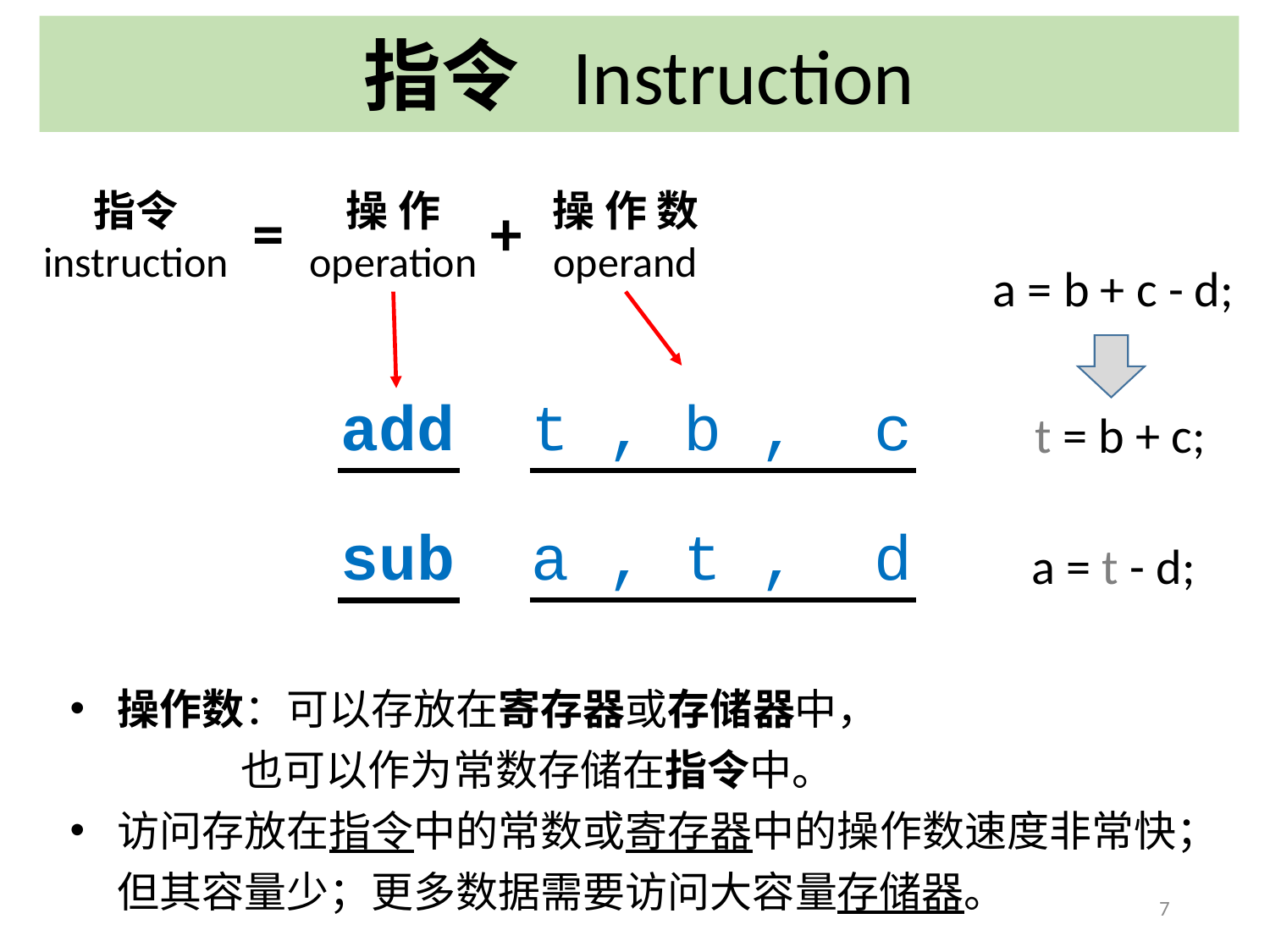

# 指令  Instruction
指令
instruction
操 作
operation
操 作 数
operand
=
+
a = b + c - d;

add  t , b ,  c
t = b + c;
sub  a , t ,  d
a = t - d;
操作数：可以存放在寄存器或存储器中，
             也可以作为常数存储在指令中。
访问存放在指令中的常数或寄存器中的操作数速度非常快；但其容量少；更多数据需要访问大容量存储器。
7